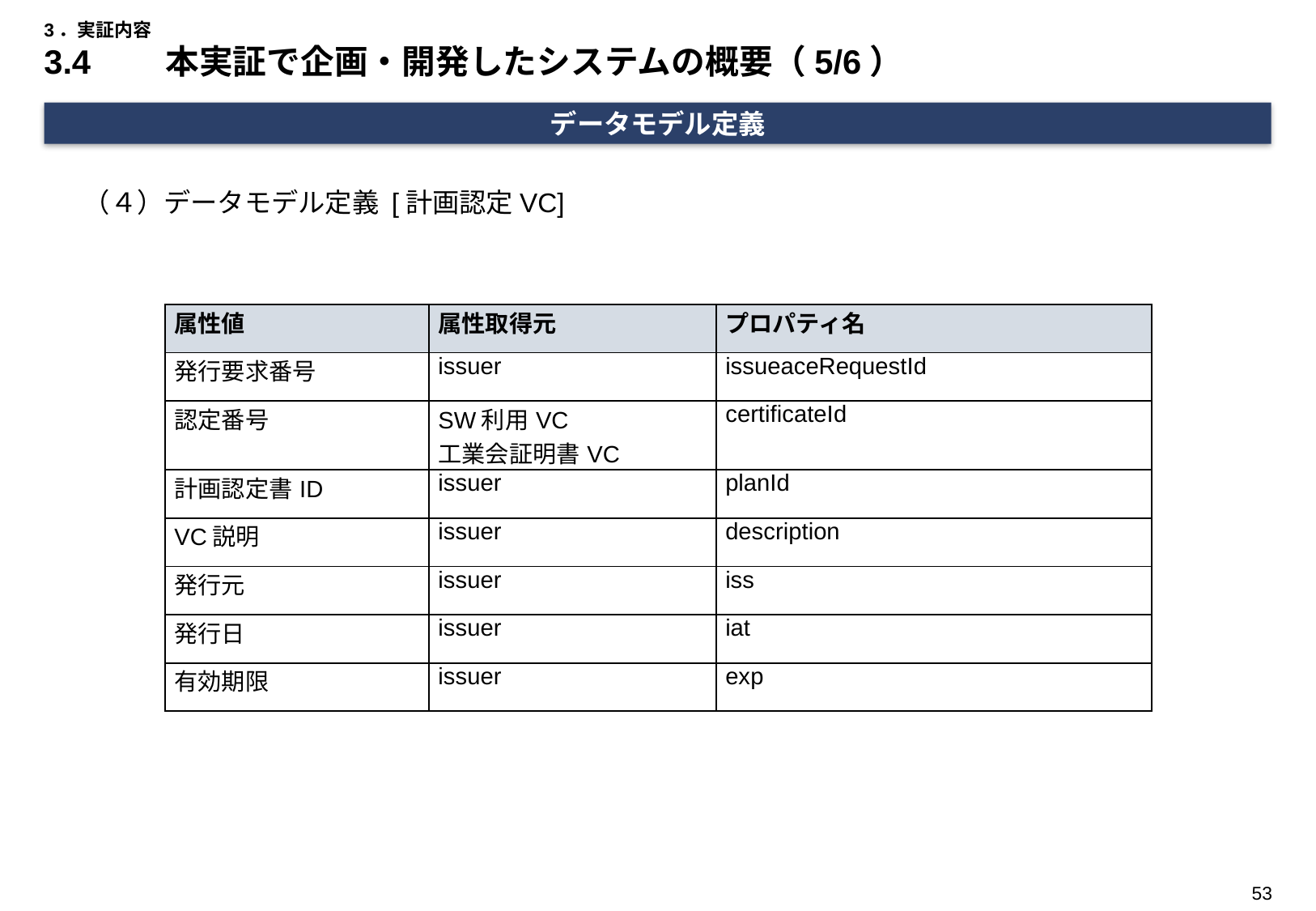

# 3．実証内容 3.4	本実証で企画・開発したシステムの概要（5/6）
データモデル定義
（４）データモデル定義 [計画認定VC]
| 属性値 | 属性取得元 | プロパティ名 |
| --- | --- | --- |
| 発行要求番号 | issuer | issueaceRequestId |
| 認定番号 | SW利用VC 工業会証明書VC | certificateId |
| 計画認定書ID | issuer | planId |
| VC説明 | issuer | description |
| 発行元 | issuer | iss |
| 発行日 | issuer | iat |
| 有効期限 | issuer | exp |